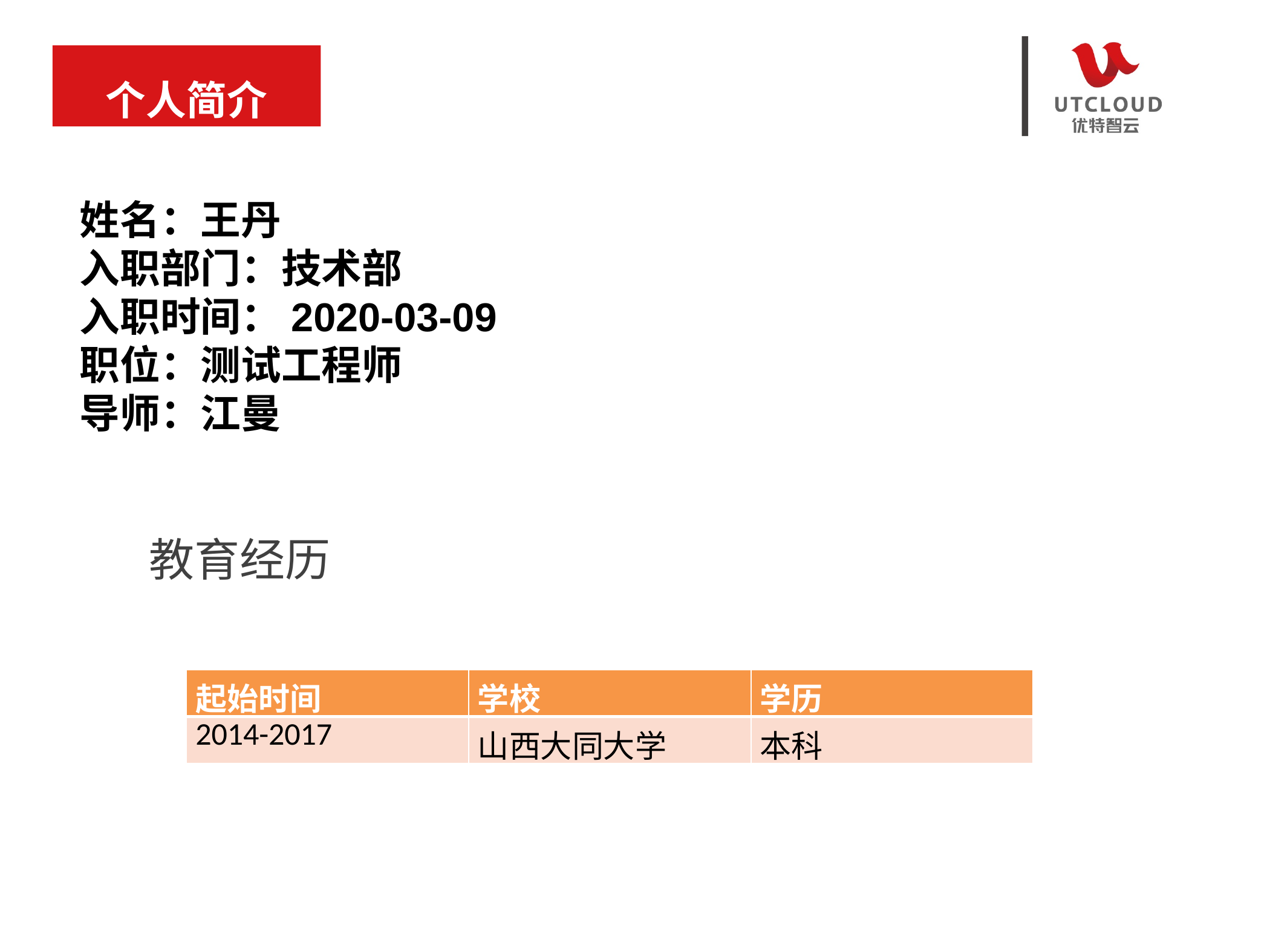

个人简介

姓名：王丹
入职部门：技术部
入职时间：2020-03-09
职位：测试工程师
导师：江曼
教育经历
| 起始时间 | 学校 | 学历 |
| --- | --- | --- |
| 2014-2017 | 山西大同大学 | 本科 |